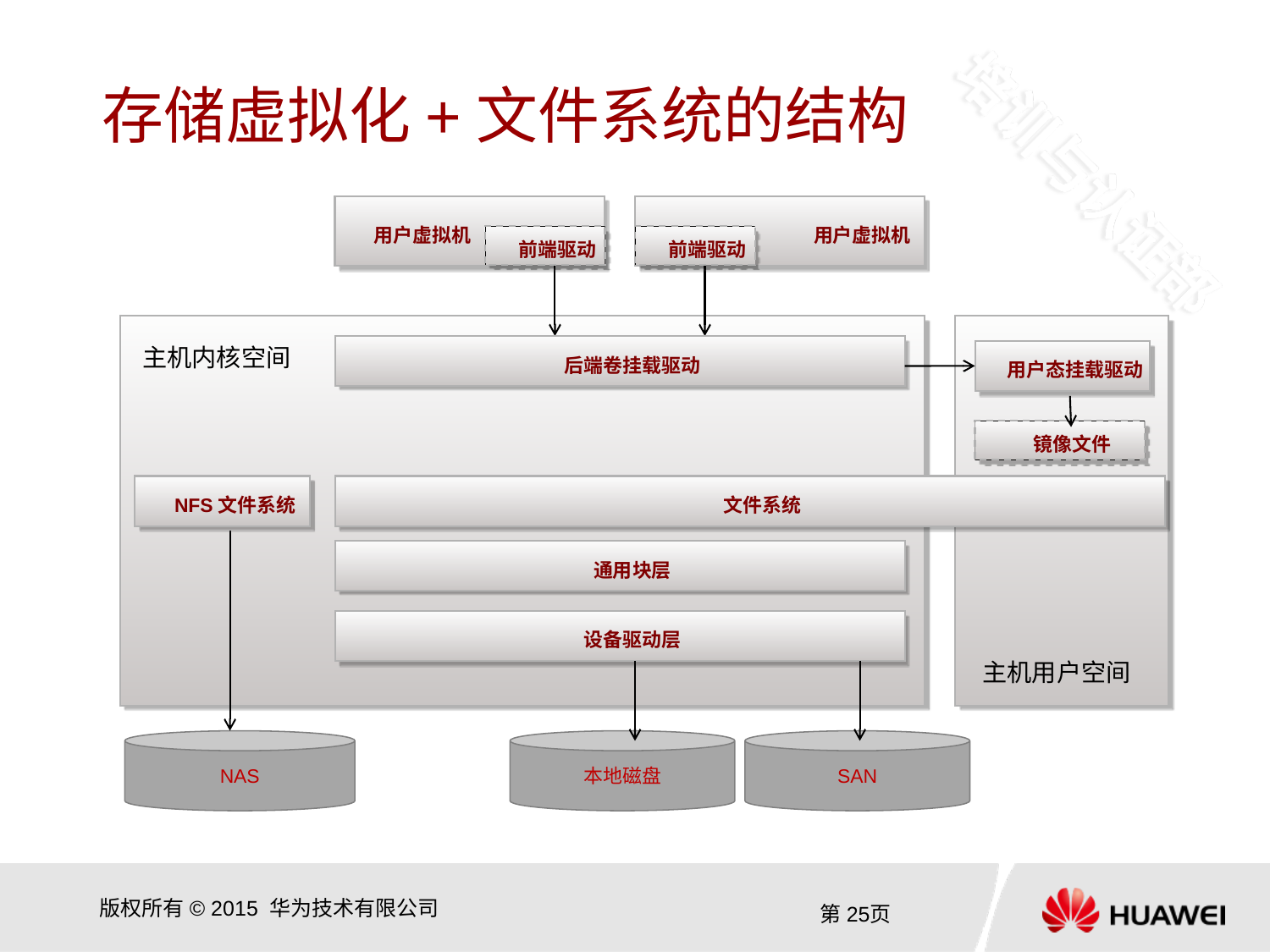

# 存储虚拟化+文件系统的结构
用户虚拟机
用户虚拟机
前端驱动
前端驱动

主机内核空间
后端卷挂载驱动
用户态挂载驱动
镜像文件
NFS文件系统
文件系统
通用块层
设备驱动层
主机用户空间
NAS
本地磁盘
SAN